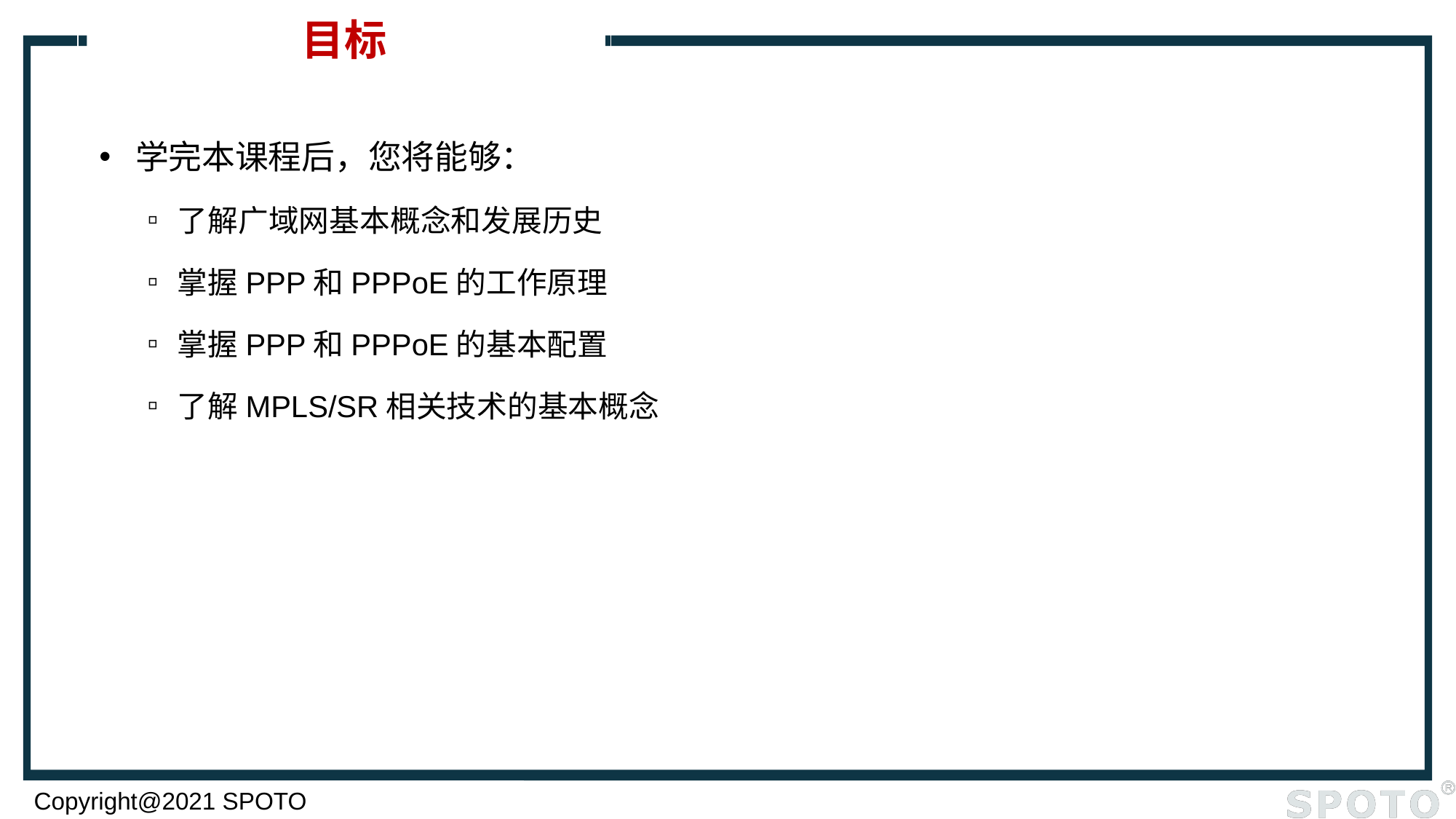

# 目标
学完本课程后，您将能够：
了解广域网基本概念和发展历史
掌握PPP和PPPoE的工作原理
掌握PPP和PPPoE的基本配置
了解MPLS/SR相关技术的基本概念